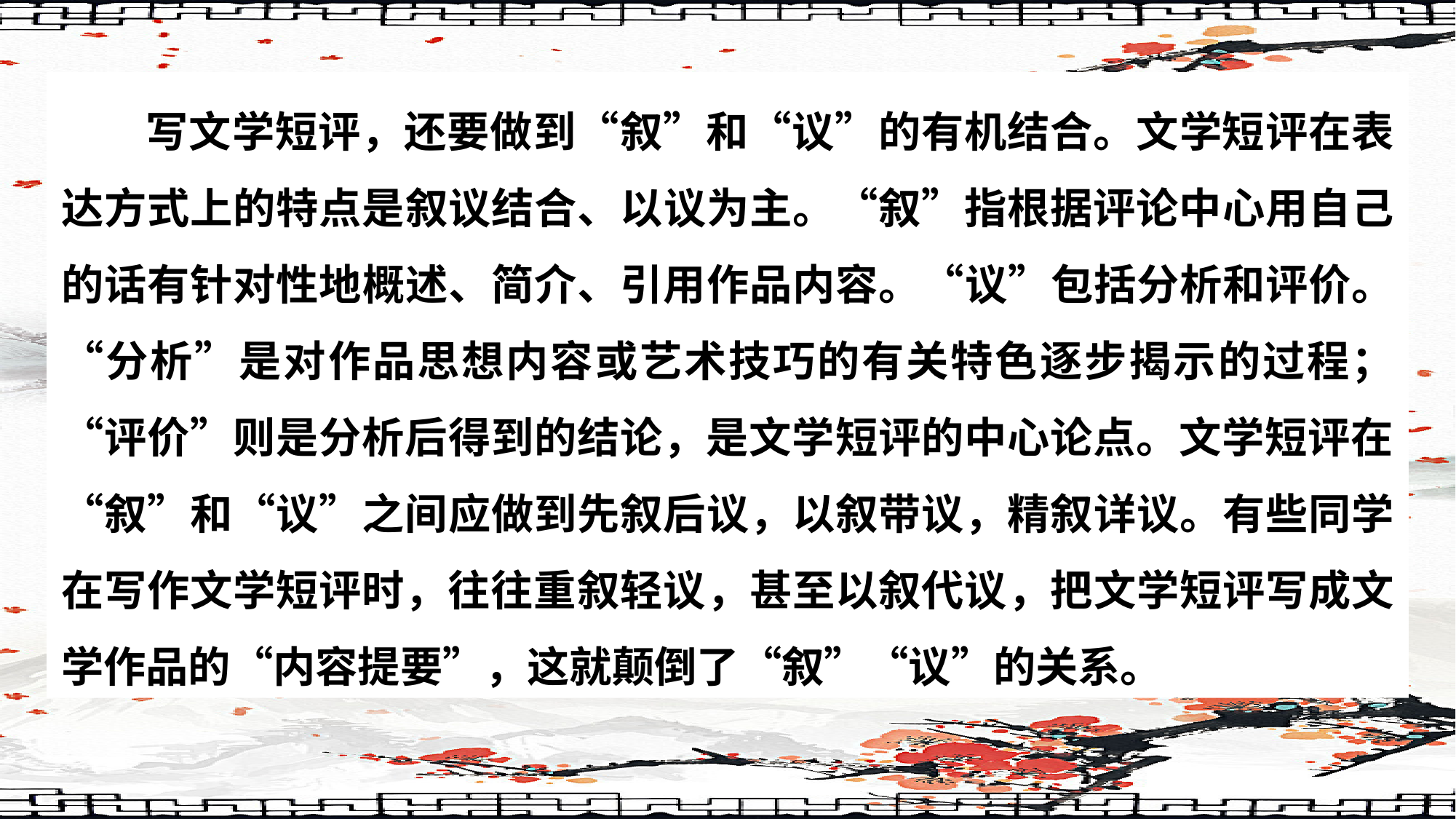

写文学短评，还要做到“叙”和“议”的有机结合。文学短评在表达方式上的特点是叙议结合、以议为主。“叙”指根据评论中心用自己的话有针对性地概述、简介、引用作品内容。“议”包括分析和评价。“分析”是对作品思想内容或艺术技巧的有关特色逐步揭示的过程；“评价”则是分析后得到的结论，是文学短评的中心论点。文学短评在“叙”和“议”之间应做到先叙后议，以叙带议，精叙详议。有些同学在写作文学短评时，往往重叙轻议，甚至以叙代议，把文学短评写成文学作品的“内容提要”，这就颠倒了“叙”“议”的关系。